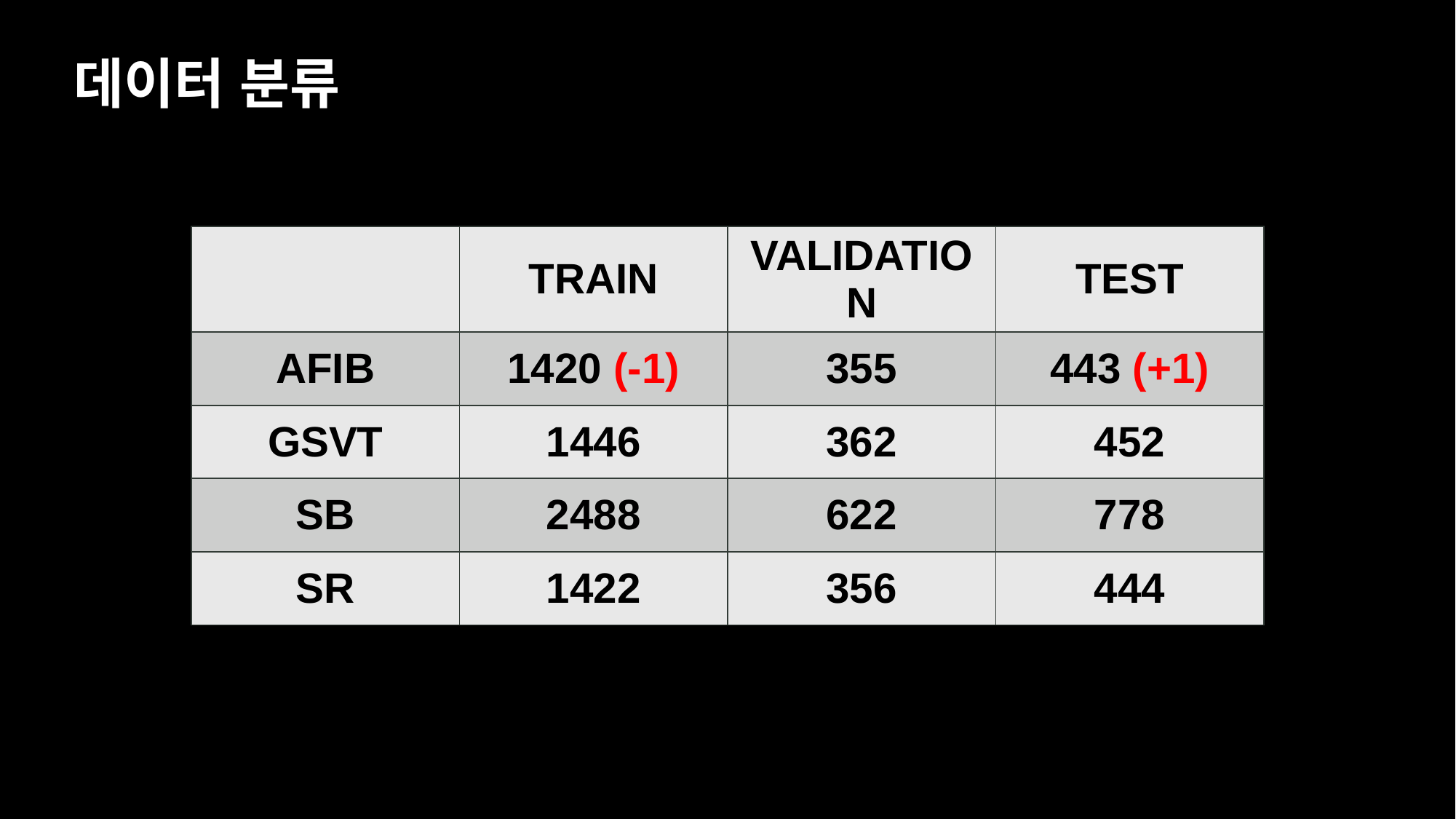

데이터 분류

|  | TRAIN | VALIDATION | TEST |
| --- | --- | --- | --- |
| AFIB | 1420 (-1) | 355 | 443 (+1) |
| GSVT | 1446 | 362 | 452 |
| SB | 2488 | 622 | 778 |
| SR | 1422 | 356 | 444 |